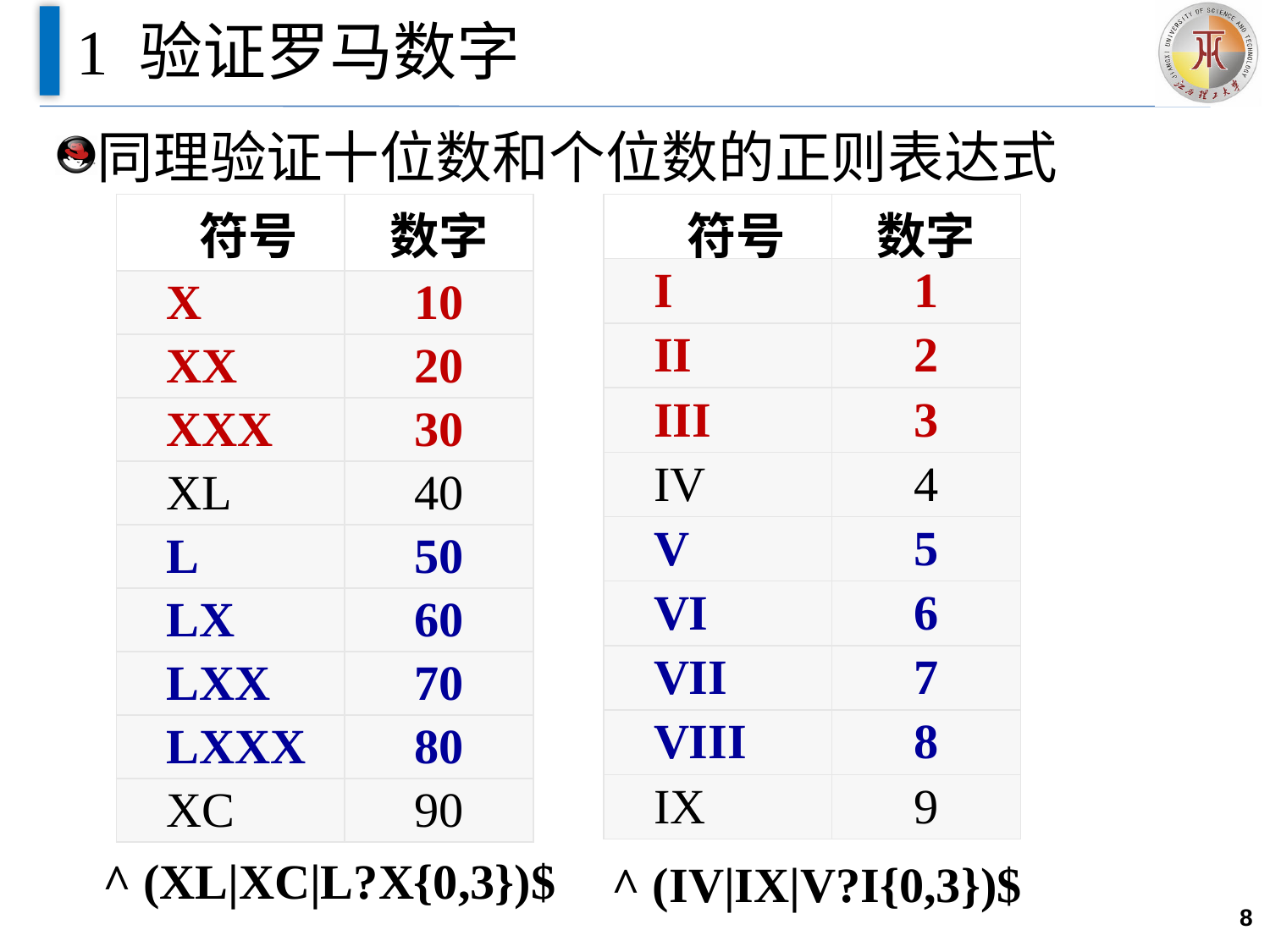

# 1 验证罗马数字
同理验证十位数和个位数的正则表达式

| 符号 | 数字 |
| --- | --- |
| X | 10 |
| XX | 20 |
| XXX | 30 |
| XL | 40 |
| L | 50 |
| LX | 60 |
| LXX | 70 |
| LXXX | 80 |
| XC | 90 |
| 符号 | 数字 |
| --- | --- |
| I | 1 |
| II | 2 |
| III | 3 |
| IV | 4 |
| V | 5 |
| VI | 6 |
| VII | 7 |
| VIII | 8 |
| IX | 9 |
^ (XL|XC|L?X{0,3})$
^ (IV|IX|V?I{0,3})$
8